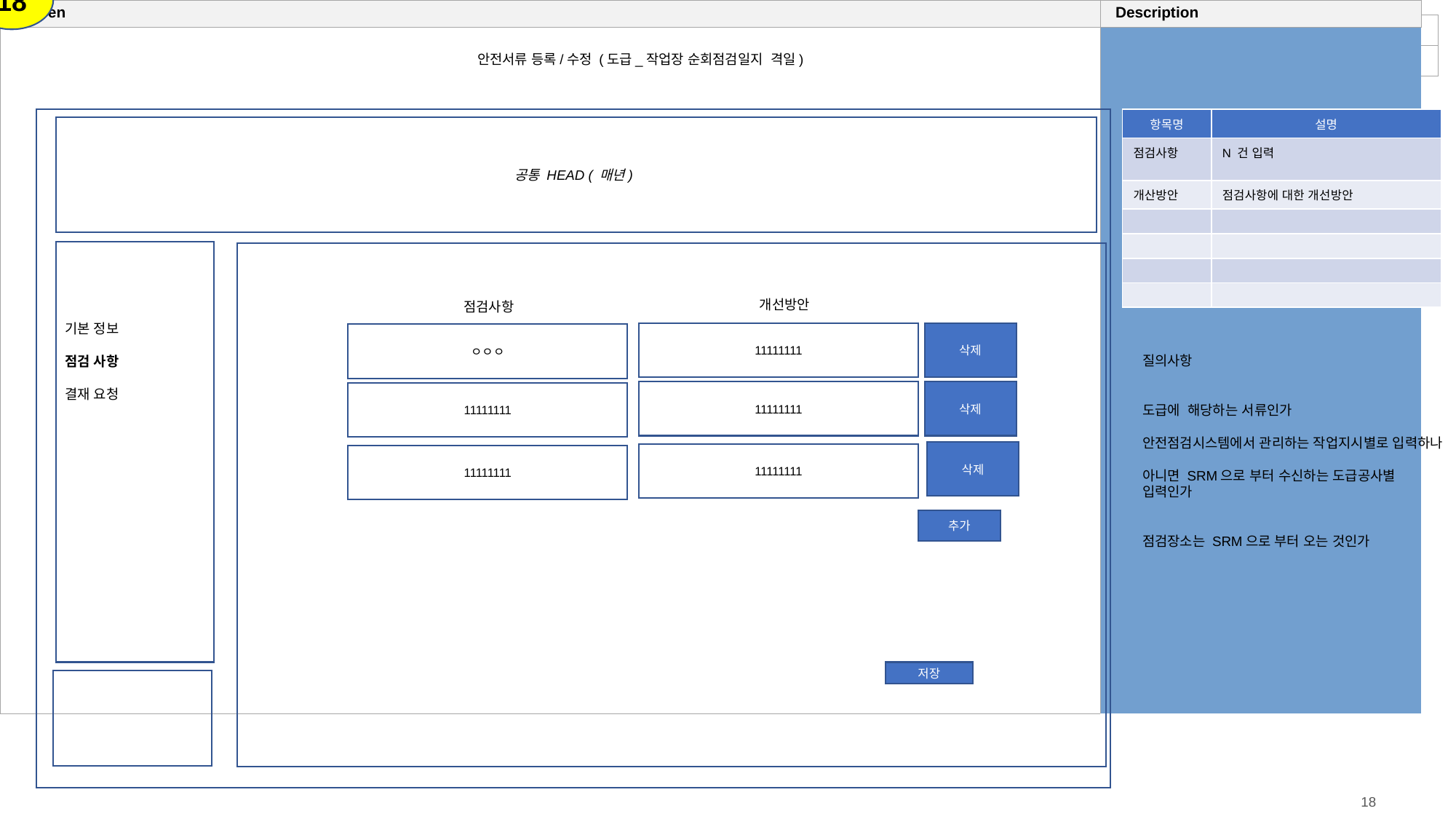

18
안전서류 등록/수정 (도급_작업장 순회점검일지  격일)

| 항목명 | 설명 |
| --- | --- |
| 점검사항 | N 건 입력 |
| 개산방안 | 점검사항에 대한 개선방안 |
|  |  |
|  |  |
|  |  |
|  |  |

공통 HEAD ( 매년)

개선방안
점검사항
기본 정보

점검 사항

결재 요청
11111111
삭제
ㅇㅇㅇ
질의사항

도급에  해당하는 서류인가

안전점검시스템에서 관리하는 작업지시별로 입력하나
아니면 SRM으로 부터 수신하는 도급공사별 입력인가

점검장소는 SRM으로 부터 오는 것인가
11111111
삭제
11111111
삭제
11111111
11111111
추가
저장